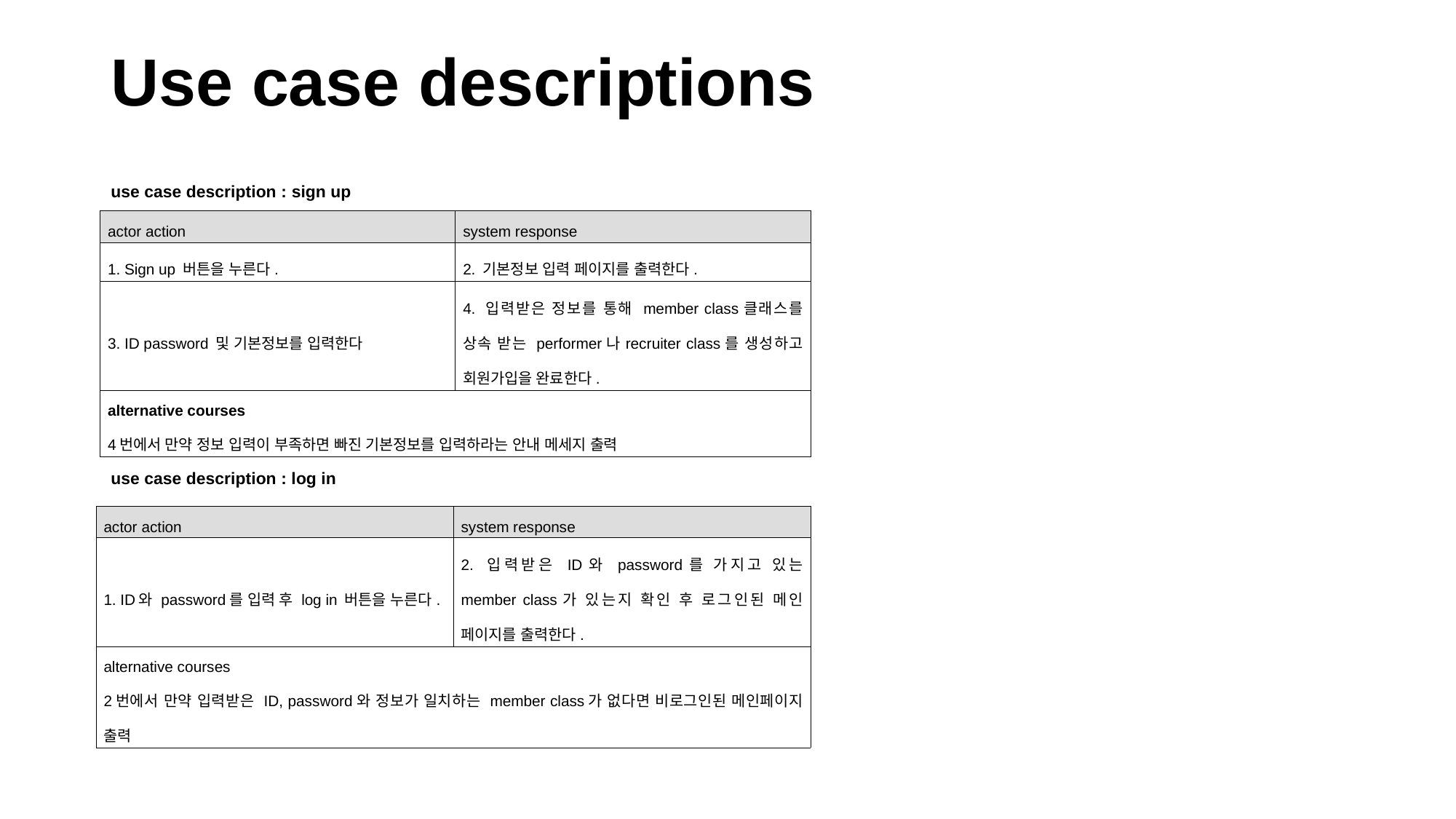

# Use case descriptions
use case description : sign up

use case description : log in

| actor action | system response |
| --- | --- |
| 1. Sign up 버튼을 누른다. | 2. 기본정보 입력 페이지를 출력한다. |
| 3. ID password 및 기본정보를 입력한다 | 4. 입력받은 정보를 통해 member class클래스를 상속 받는 performer나recruiter class를 생성하고 회원가입을 완료한다. |
| alternative courses 4번에서 만약 정보 입력이 부족하면 빠진 기본정보를 입력하라는 안내 메세지 출력 |  |
| actor action | system response |
| --- | --- |
| 1. ID와 password를 입력 후 log in 버튼을 누른다. | 2. 입력받은 ID와 password를 가지고 있는 member class가 있는지 확인 후 로그인된 메인 페이지를 출력한다. |
| alternative courses 2번에서 만약 입력받은 ID, password와 정보가 일치하는 member class가 없다면 비로그인된 메인페이지 출력 |  |